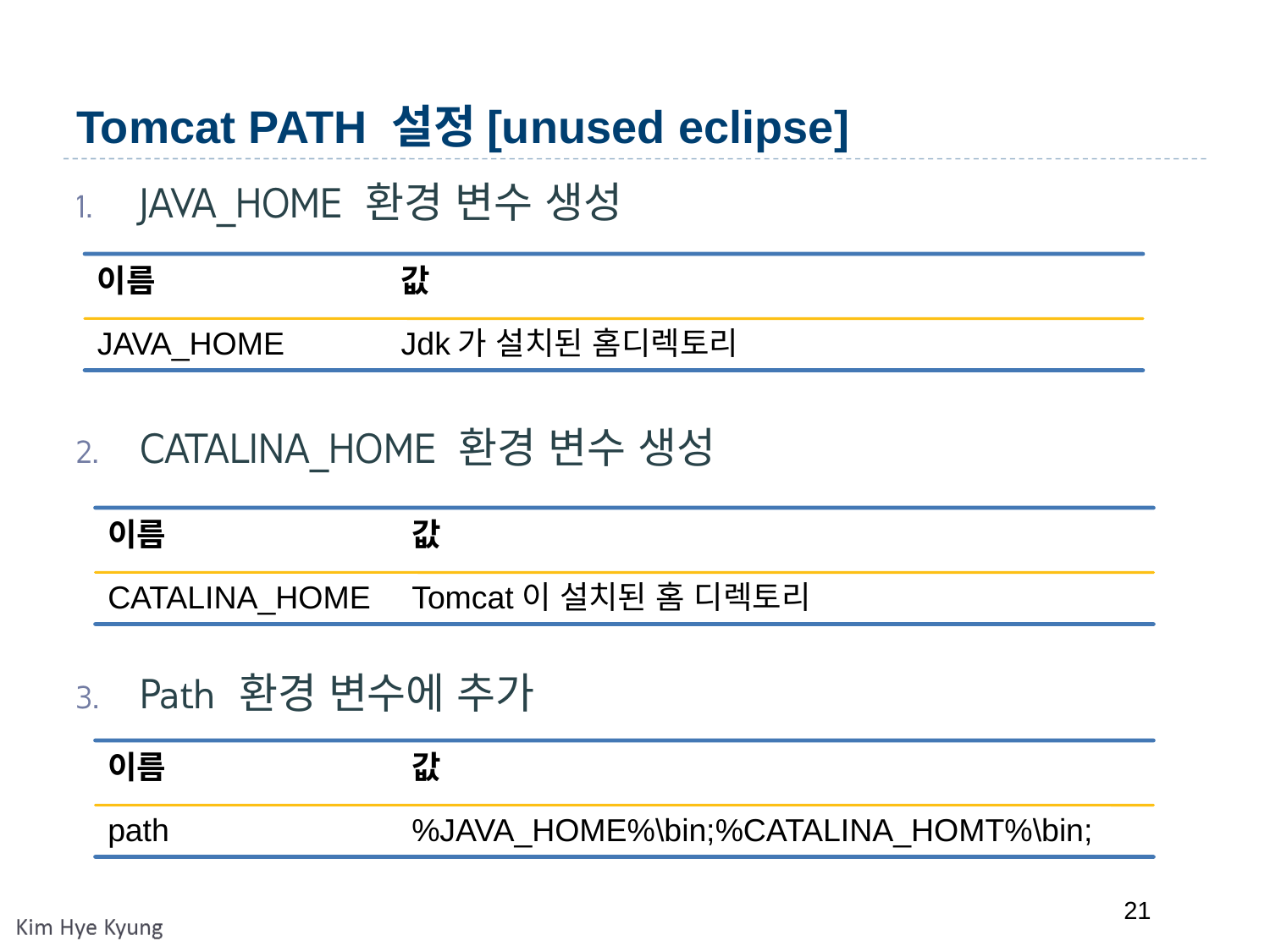

# Tomcat PATH 설정[unused eclipse]
JAVA_HOME 환경 변수 생성

CATALINA_HOME 환경 변수 생성

Path 환경 변수에 추가

이름
값
JAVA_HOME
Jdk가 설치된 홈디렉토리

이름
값
CATALINA_HOME
Tomcat이 설치된 홈 디렉토리

이름
값
path
%JAVA_HOME%\bin;%CATALINA_HOMT%\bin;

21